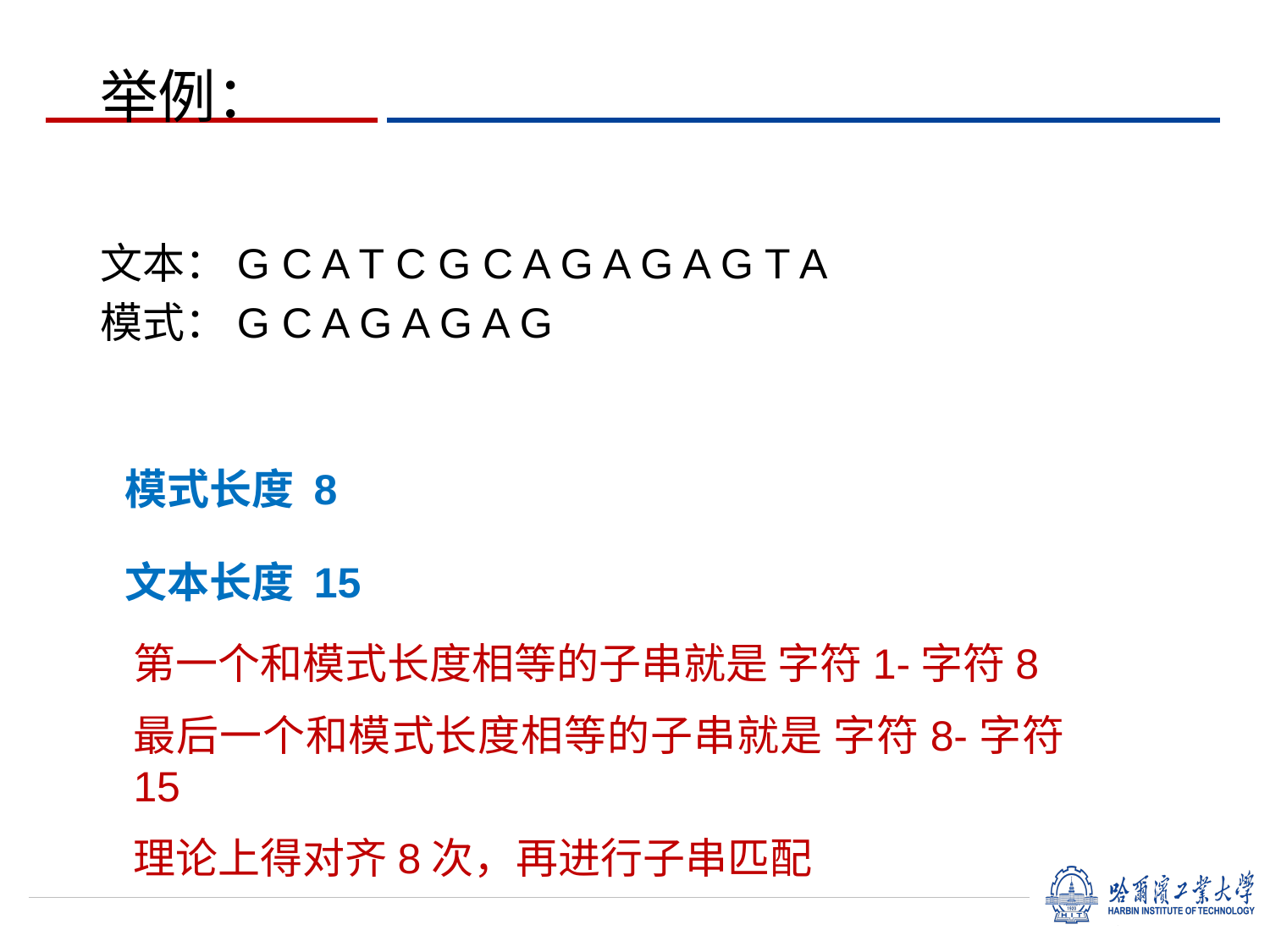

# 举例：
文本：G C A T C G C A G A G A G T A
模式：G C A G A G A G
模式长度 8
文本长度 15
第一个和模式长度相等的子串就是 字符1-字符8
最后一个和模式长度相等的子串就是 字符8-字符15
理论上得对齐8次，再进行子串匹配
16